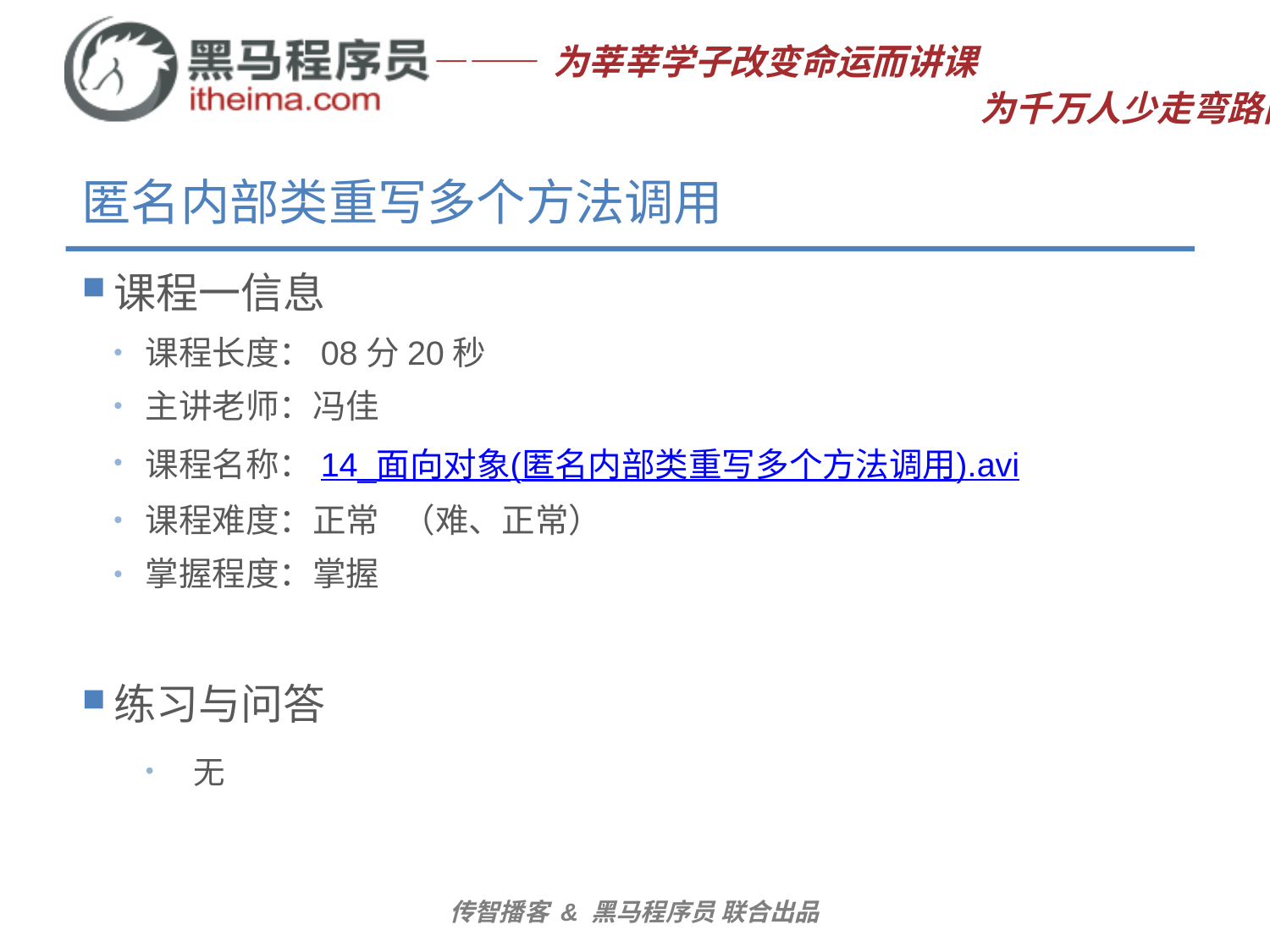

# 匿名内部类重写多个方法调用
课程一信息
课程长度：08分20秒
主讲老师：冯佳
课程名称：14_面向对象(匿名内部类重写多个方法调用).avi
课程难度：正常   （难、正常）
掌握程度：掌握

练习与问答
无